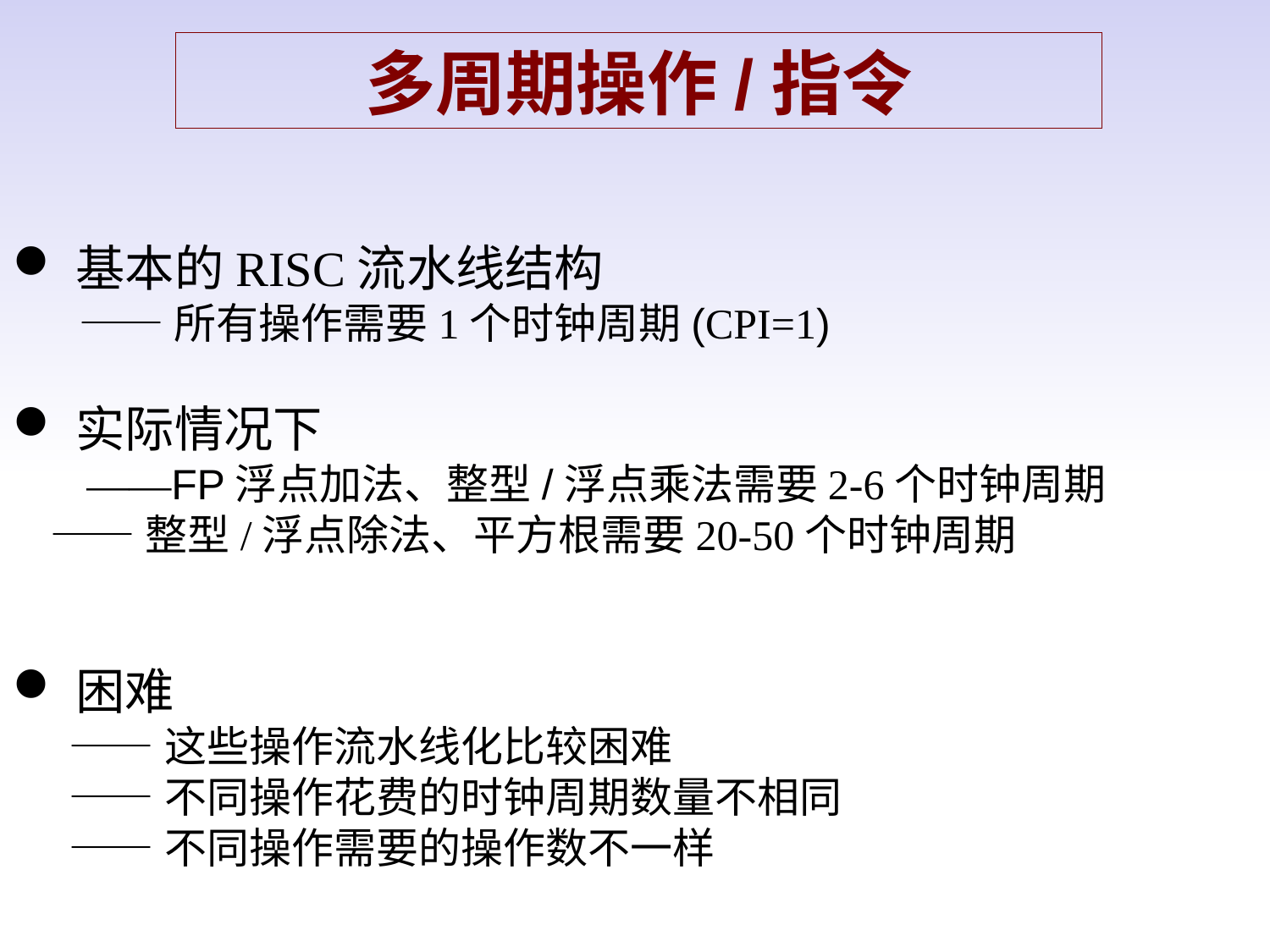

多周期操作/指令
基本的RISC流水线结构
       ——所有操作需要1个时钟周期(CPI=1)

实际情况下
       ——FP浮点加法、整型/浮点乘法需要2-6个时钟周期
    ——整型/浮点除法、平方根需要20-50个时钟周期

困难
      ——这些操作流水线化比较困难
      ——不同操作花费的时钟周期数量不相同
      ——不同操作需要的操作数不一样